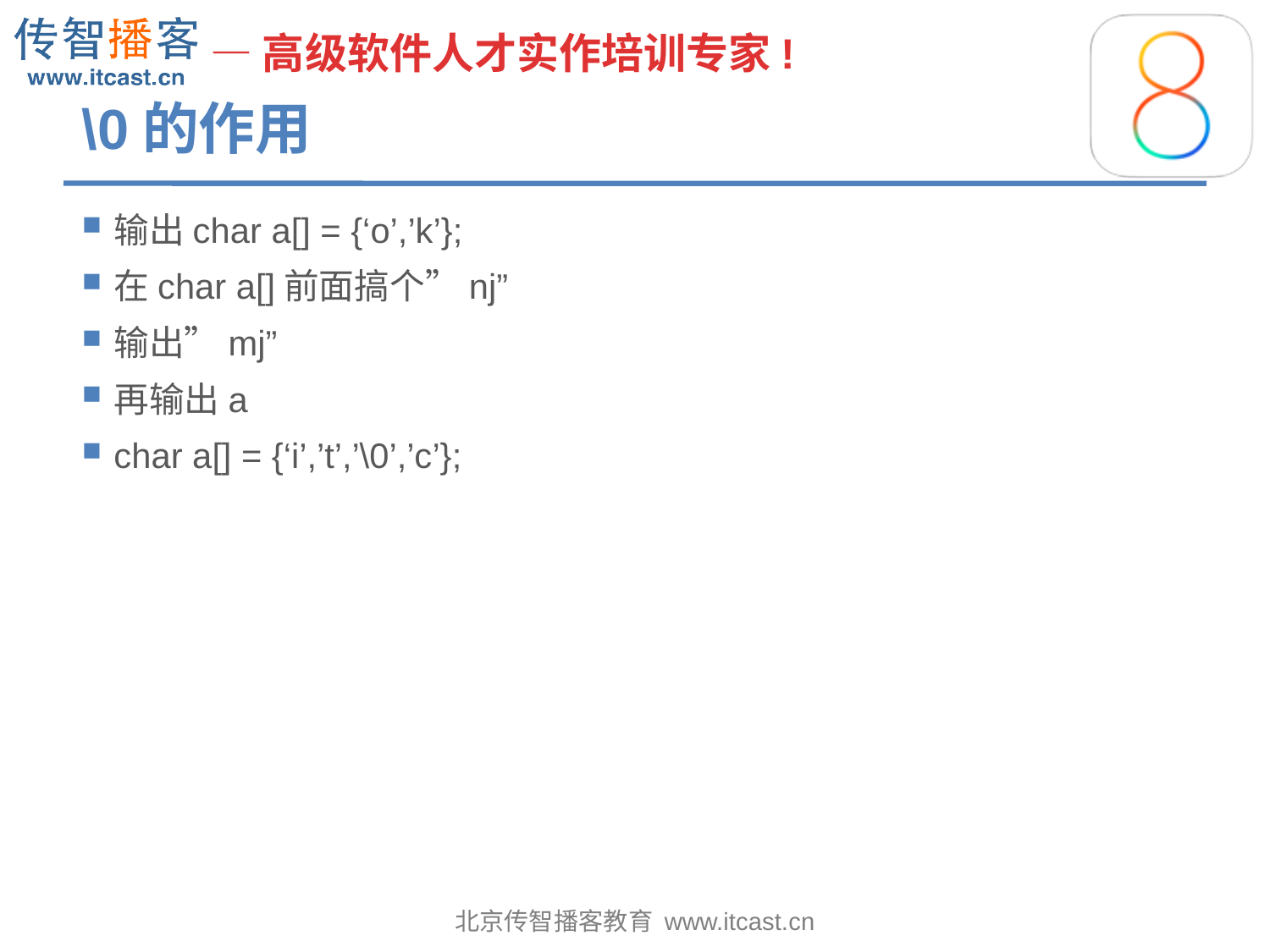

# \0的作用
输出char a[] = {‘o’,’k’};
在char a[]前面搞个”nj”
输出”mj”
再输出a
char a[] = {‘i’,’t’,’\0’,’c’};